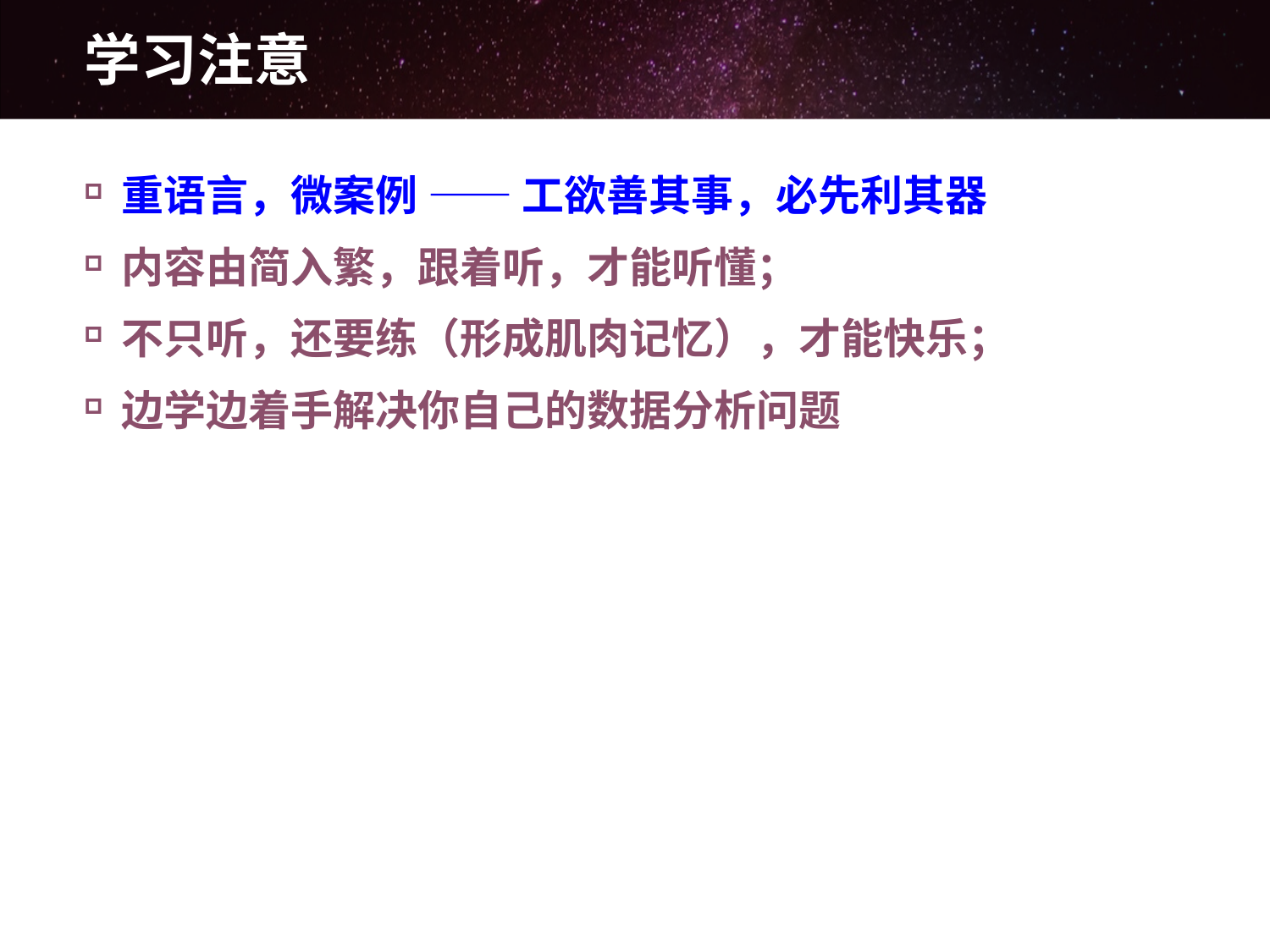

# 学习注意
重语言，微案例 —— 工欲善其事，必先利其器
内容由简入繁，跟着听，才能听懂；
不只听，还要练（形成肌肉记忆），才能快乐；
边学边着手解决你自己的数据分析问题